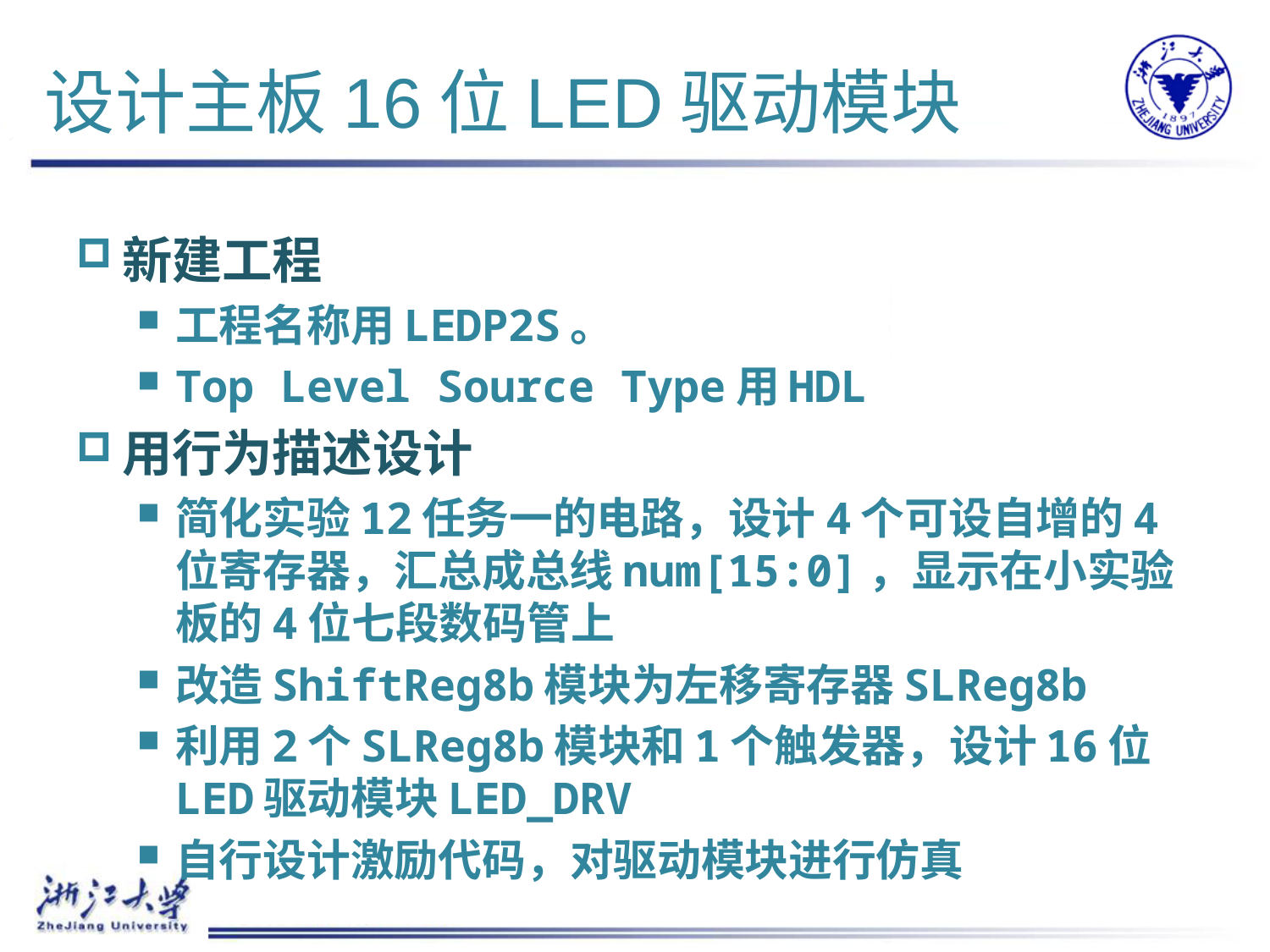

# 设计主板16位LED驱动模块
新建工程
工程名称用LEDP2S。
Top Level Source Type用HDL
用行为描述设计
简化实验12任务一的电路，设计4个可设自增的4位寄存器，汇总成总线num[15:0]，显示在小实验板的4位七段数码管上
改造ShiftReg8b模块为左移寄存器SLReg8b
利用2个SLReg8b模块和1个触发器，设计16位LED驱动模块LED_DRV
自行设计激励代码，对驱动模块进行仿真